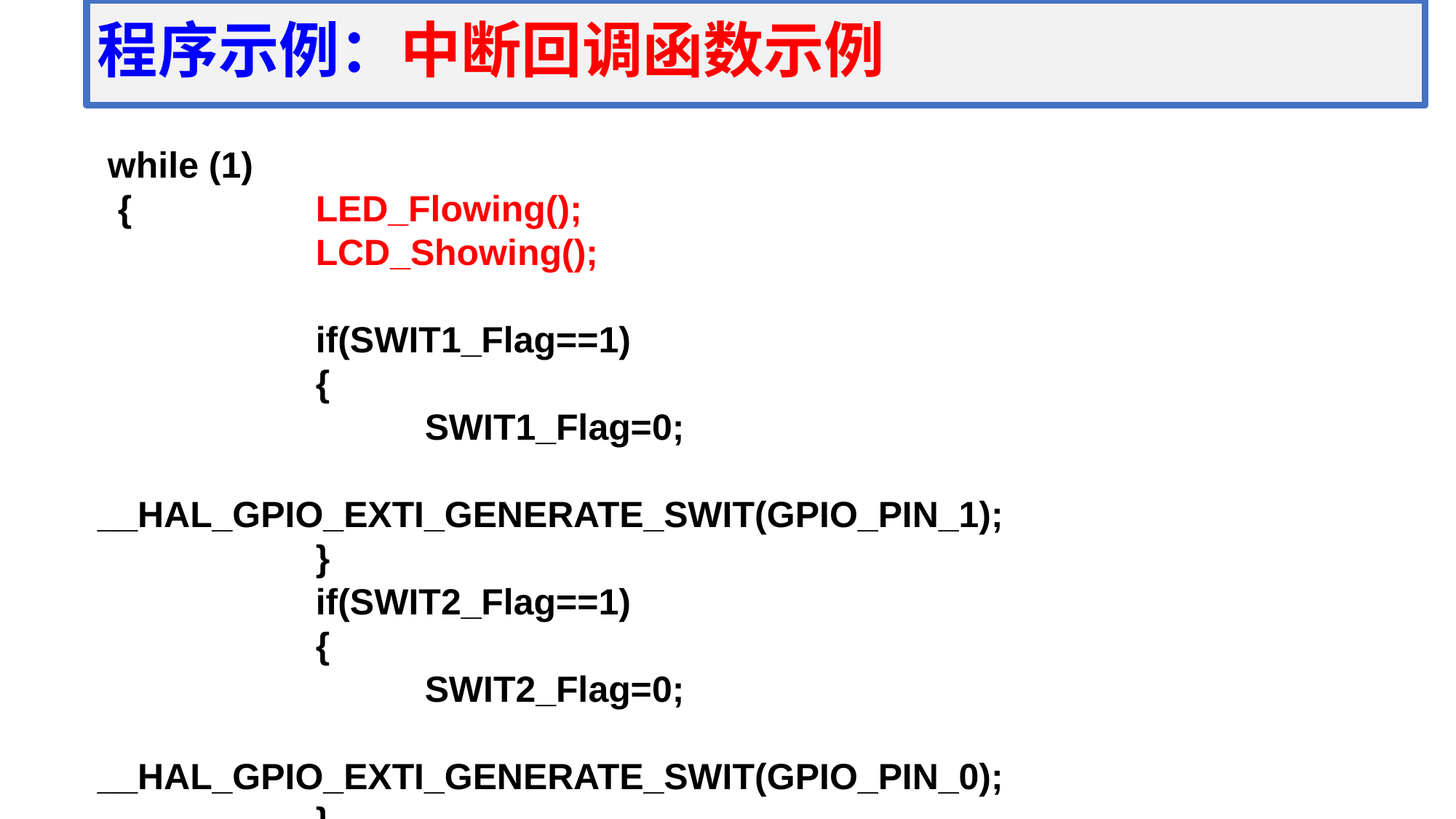

程序示例：中断回调函数示例
 while (1)
  {		LED_Flowing();
		LCD_Showing();

		if(SWIT1_Flag==1)
		{
			SWIT1_Flag=0;
			__HAL_GPIO_EXTI_GENERATE_SWIT(GPIO_PIN_1);
		}
		if(SWIT2_Flag==1)
		{
			SWIT2_Flag=0;
			__HAL_GPIO_EXTI_GENERATE_SWIT(GPIO_PIN_0);
		}
  }